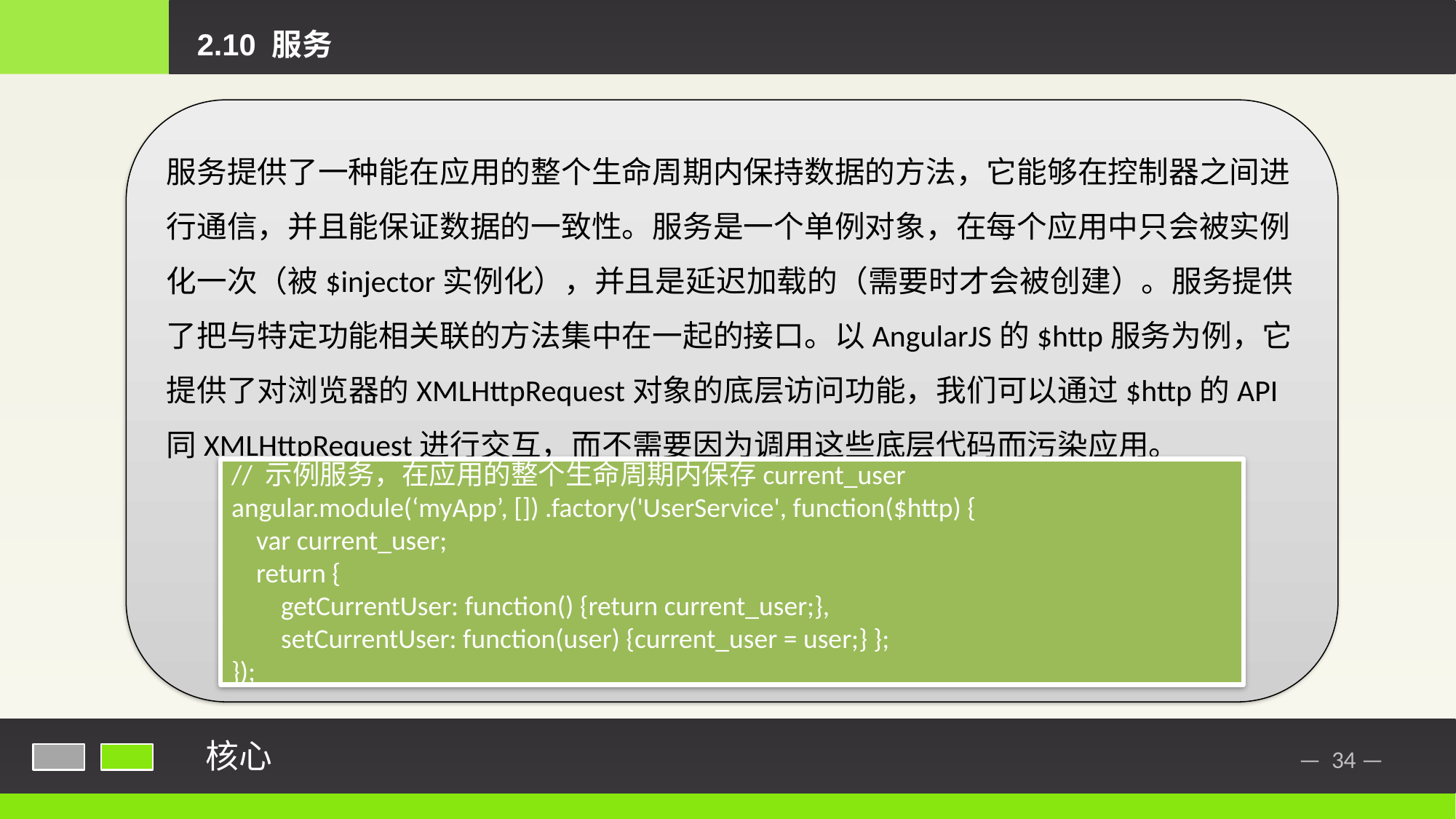

2.10 服务
服务提供了一种能在应用的整个生命周期内保持数据的方法，它能够在控制器之间进行通信，并且能保证数据的一致性。服务是一个单例对象，在每个应用中只会被实例化一次（被$injector实例化），并且是延迟加载的（需要时才会被创建）。服务提供了把与特定功能相关联的方法集中在一起的接口。以AngularJS的$http服务为例，它提供了对浏览器的XMLHttpRequest对象的底层访问功能，我们可以通过$http的API同XMLHttpRequest进行交互，而不需要因为调用这些底层代码而污染应用。

// 示例服务，在应用的整个生命周期内保存current_user
angular.module(‘myApp’, []) .factory('UserService', function($http) {
    var current_user;
    return {
        getCurrentUser: function() {return current_user;},
        setCurrentUser: function(user) {current_user = user;} };
});